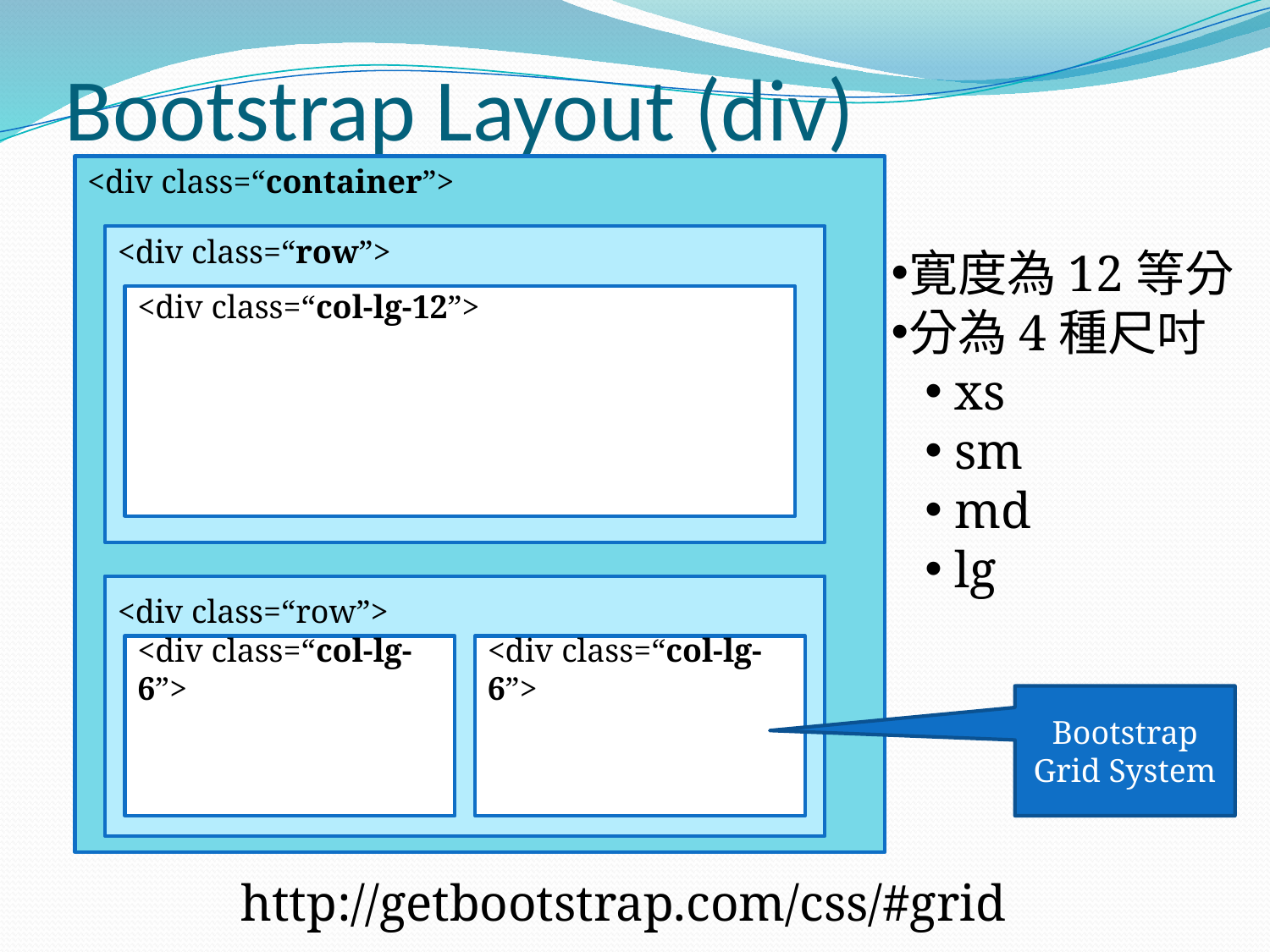

# Bootstrap Layout (div)
<div class=“container”>

<div class=“row”>

寛度為12等分
分為4種尺吋
xs
sm
md
lg

<div class=“col-lg-12”>

<div class=“row”>

<div class=“col-lg-6”>

<div class=“col-lg-6”>

Bootstrap Grid System
http://getbootstrap.com/css/#grid